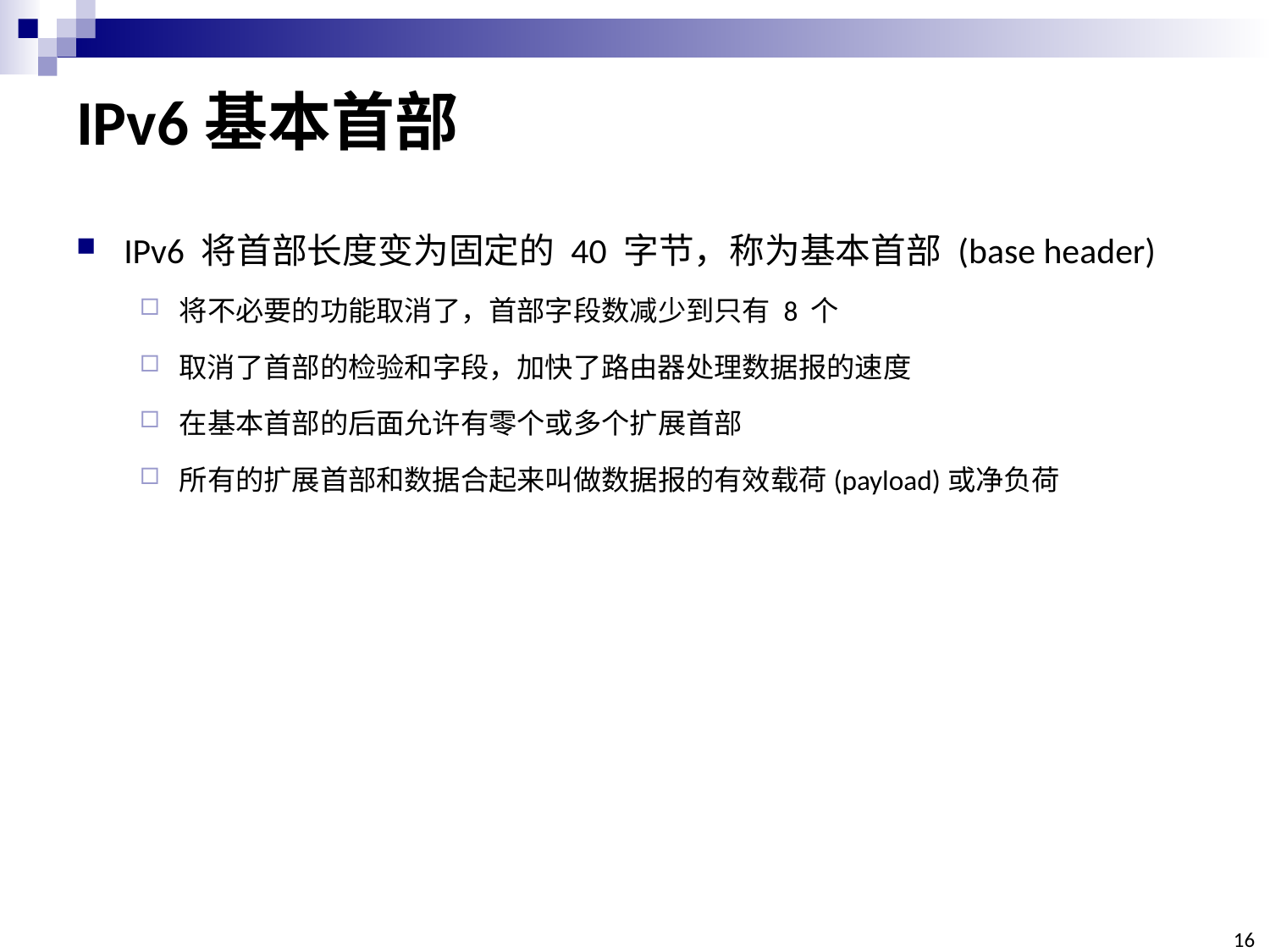

# IPv6基本首部
IPv6 将首部长度变为固定的 40 字节，称为基本首部 (base header)
将不必要的功能取消了，首部字段数减少到只有 8 个
取消了首部的检验和字段，加快了路由器处理数据报的速度
在基本首部的后面允许有零个或多个扩展首部
所有的扩展首部和数据合起来叫做数据报的有效载荷(payload)或净负荷
16